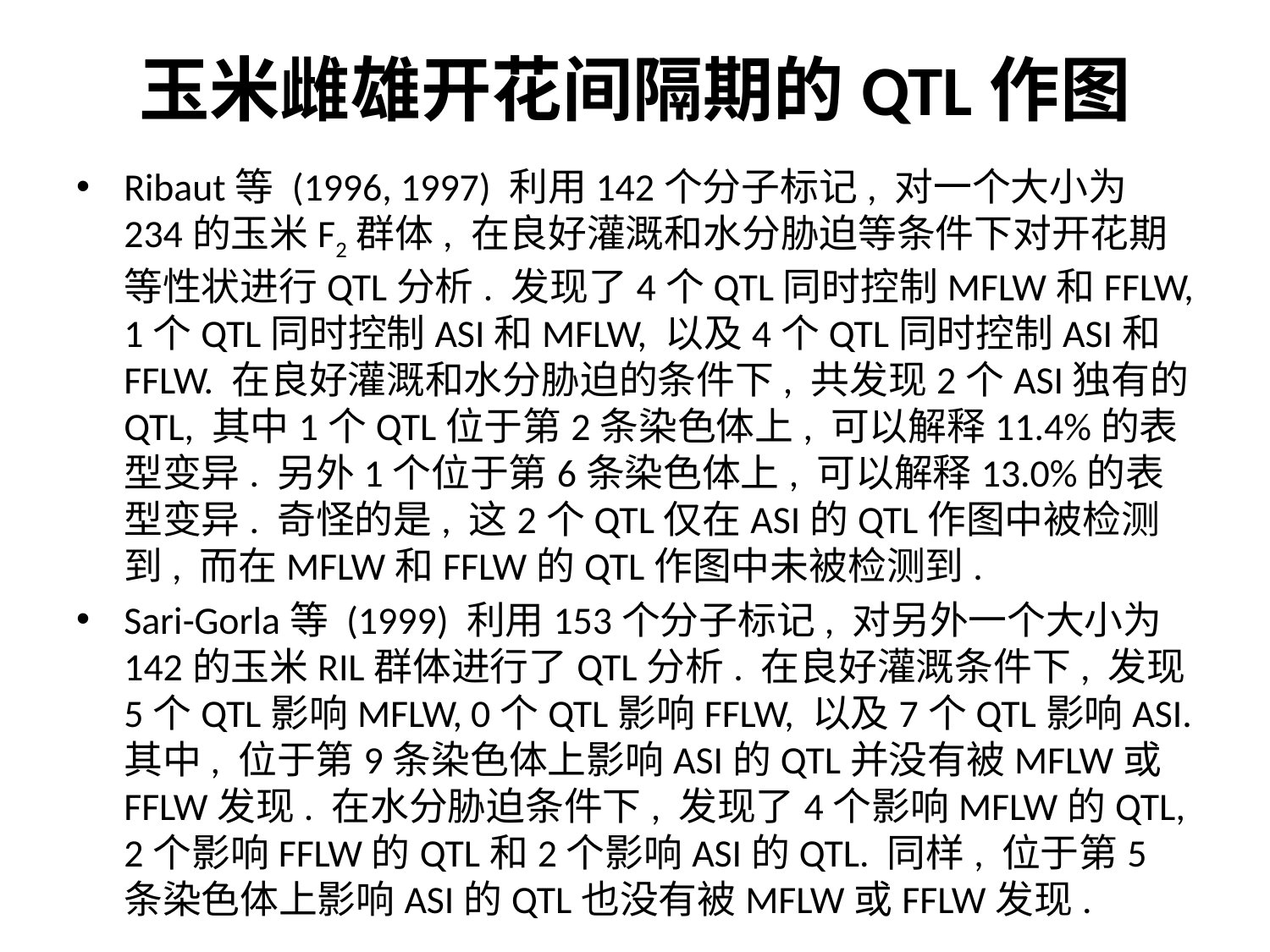

# 玉米雌雄开花间隔期的QTL作图
Ribaut等 (1996, 1997) 利用142个分子标记, 对一个大小为234的玉米F2群体, 在良好灌溉和水分胁迫等条件下对开花期等性状进行QTL分析. 发现了4个QTL同时控制MFLW和FFLW, 1个QTL同时控制ASI和MFLW, 以及4个QTL同时控制ASI和FFLW. 在良好灌溉和水分胁迫的条件下, 共发现2个ASI独有的QTL, 其中1个QTL位于第2条染色体上, 可以解释11.4%的表型变异. 另外1个位于第6条染色体上, 可以解释13.0%的表型变异. 奇怪的是, 这2个QTL仅在ASI的QTL作图中被检测到, 而在MFLW和FFLW的QTL作图中未被检测到.
Sari-Gorla等 (1999) 利用153个分子标记, 对另外一个大小为142的玉米RIL群体进行了QTL分析. 在良好灌溉条件下, 发现5个QTL影响MFLW, 0个QTL影响FFLW, 以及7个QTL影响ASI. 其中, 位于第9条染色体上影响ASI的QTL并没有被MFLW或FFLW发现. 在水分胁迫条件下, 发现了4个影响MFLW的QTL, 2个影响FFLW的QTL和2个影响ASI的QTL. 同样, 位于第5条染色体上影响ASI的QTL也没有被MFLW或FFLW发现.